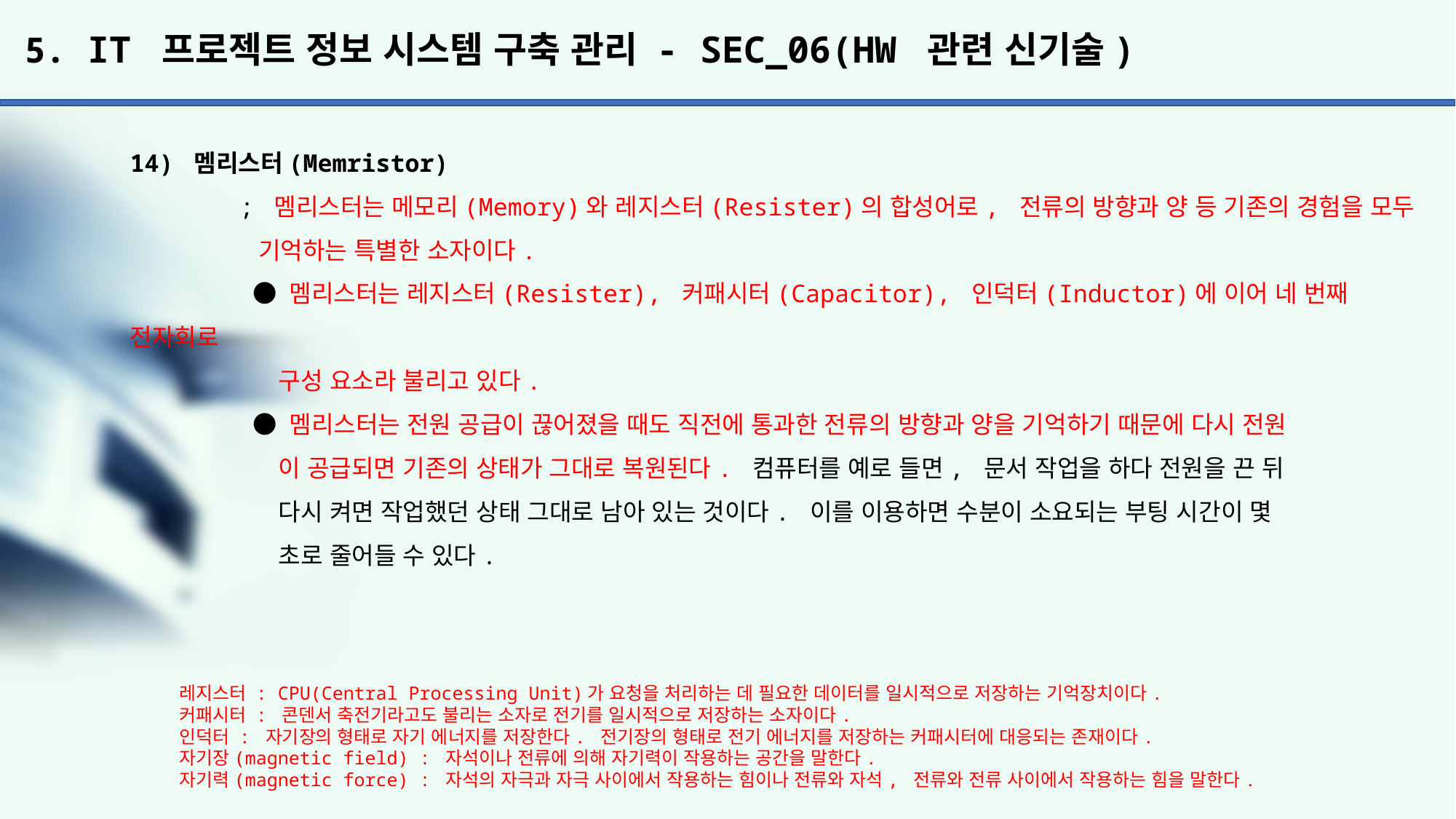

# 5. IT 프로젝트 정보 시스템 구축 관리 - SEC_06(HW 관련 신기술)
14) 멤리스터(Memristor)
	; 멤리스터는 메모리(Memory)와 레지스터(Resister)의 합성어로, 전류의 방향과 양 등 기존의 경험을 모두
	  기억하는 특별한 소자이다.
	  ● 멤리스터는 레지스터(Resister), 커패시터(Capacitor), 인덕터(Inductor)에 이어 네 번째 전자회로
	     구성 요소라 불리고 있다.
	  ● 멤리스터는 전원 공급이 끊어졌을 때도 직전에 통과한 전류의 방향과 양을 기억하기 때문에 다시 전원
	     이 공급되면 기존의 상태가 그대로 복원된다. 컴퓨터를 예로 들면, 문서 작업을 하다 전원을 끈 뒤
	     다시 켜면 작업했던 상태 그대로 남아 있는 것이다. 이를 이용하면 수분이 소요되는 부팅 시간이 몇
	     초로 줄어들 수 있다.
레지스터 : CPU(Central Processing Unit)가 요청을 처리하는 데 필요한 데이터를 일시적으로 저장하는 기억장치이다.
커패시터 : 콘덴서 축전기라고도 불리는 소자로 전기를 일시적으로 저장하는 소자이다.
인덕터 : 자기장의 형태로 자기 에너지를 저장한다. 전기장의 형태로 전기 에너지를 저장하는 커패시터에 대응되는 존재이다.
자기장(magnetic field) : 자석이나 전류에 의해 자기력이 작용하는 공간을 말한다.
자기력(magnetic force) : 자석의 자극과 자극 사이에서 작용하는 힘이나 전류와 자석, 전류와 전류 사이에서 작용하는 힘을 말한다.